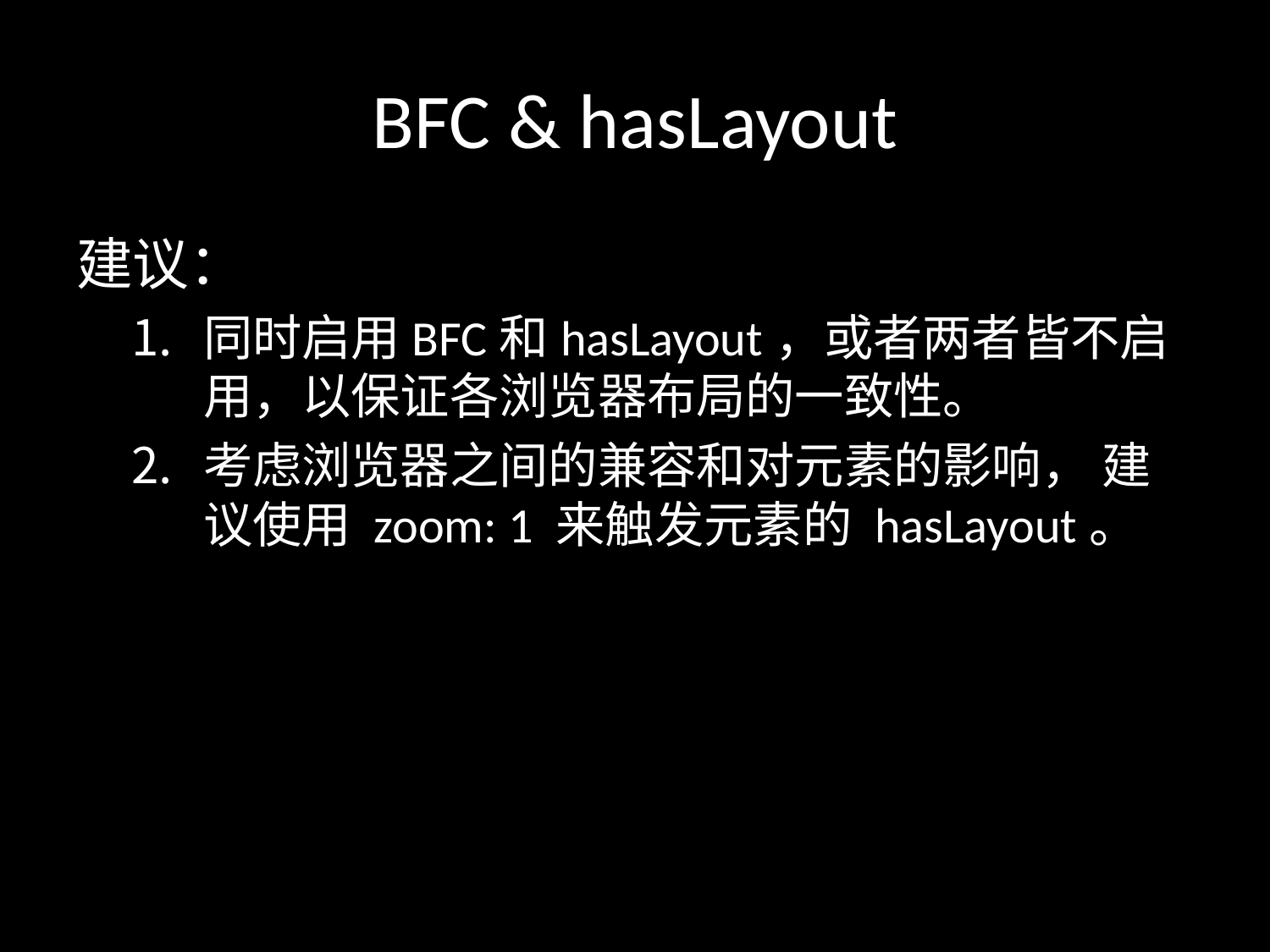

# BFC & hasLayout
建议：
同时启用BFC和hasLayout，或者两者皆不启用，以保证各浏览器布局的一致性。
考虑浏览器之间的兼容和对元素的影响， 建议使用 zoom: 1 来触发元素的 hasLayout。